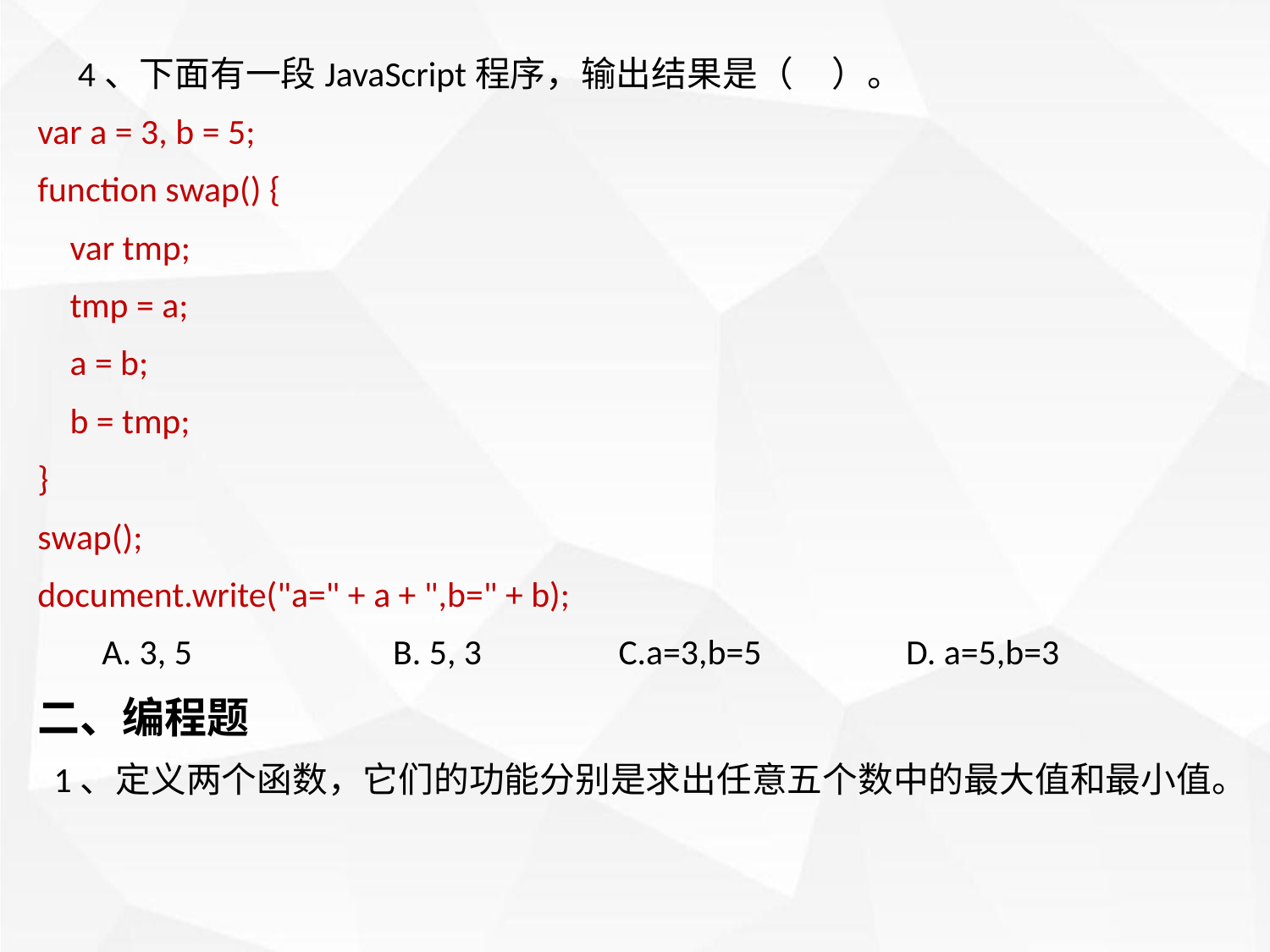

4、下面有一段JavaScript程序，输出结果是（     ）。
var a = 3, b = 5;
function swap() {
    var tmp;
    tmp = a;
    a = b;
    b = tmp;
}
swap();
document.write("a=" + a + ",b=" + b);
        A. 3, 5                         B. 5, 3                 C.a=3,b=5                  D. a=5,b=3
二、编程题
  1、定义两个函数，它们的功能分别是求出任意五个数中的最大值和最小值。